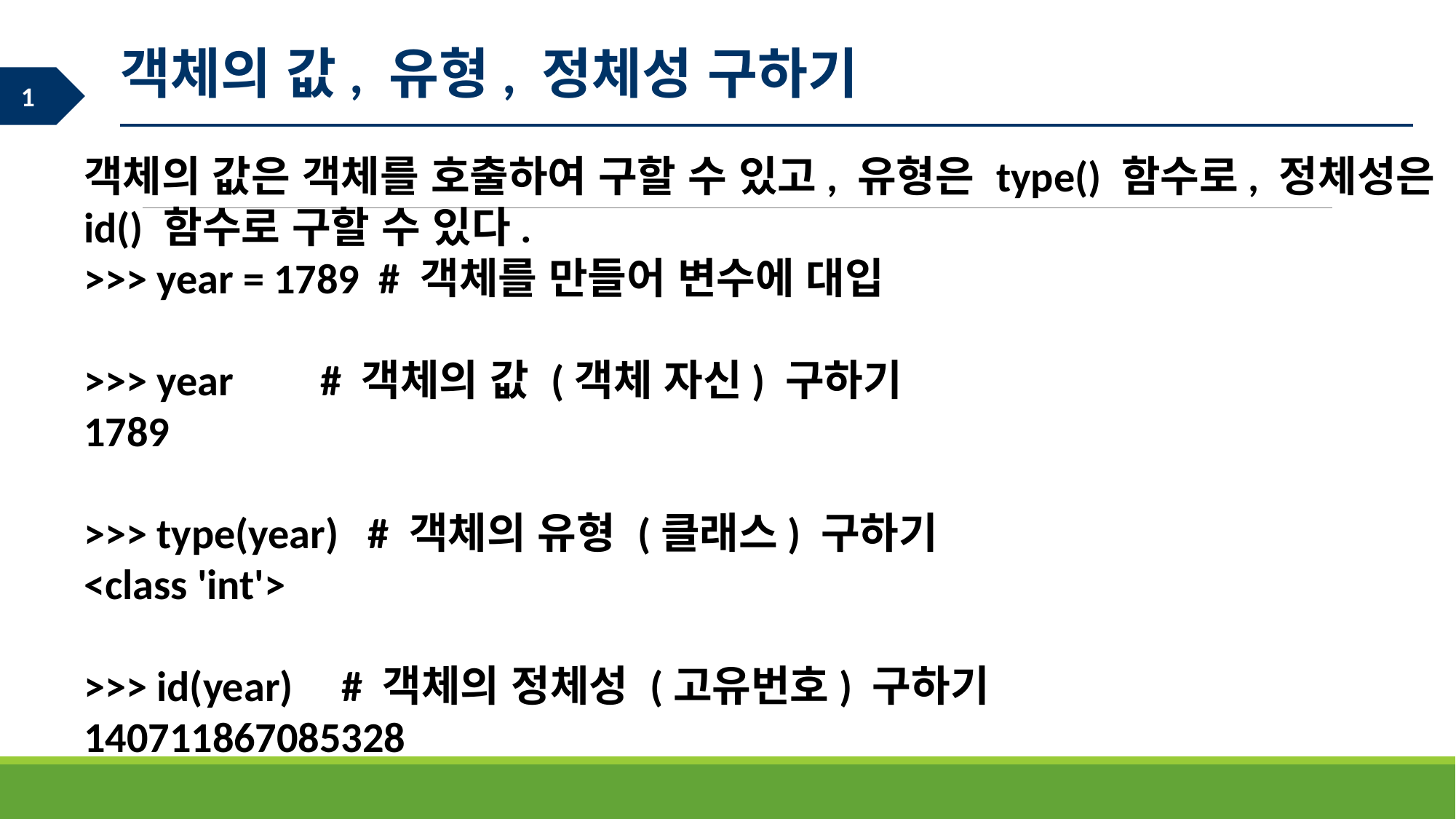

객체의 값, 유형, 정체성 구하기
객체의 값은 객체를 호출하여 구할 수 있고, 유형은 type() 함수로, 정체성은 id() 함수로 구할 수 있다.
>>> year = 1789  # 객체를 만들어 변수에 대입

>>> year         # 객체의 값 (객체 자신) 구하기
1789

>>> type(year)   # 객체의 유형 (클래스) 구하기
<class 'int'>

>>> id(year)     # 객체의 정체성 (고유번호) 구하기
140711867085328